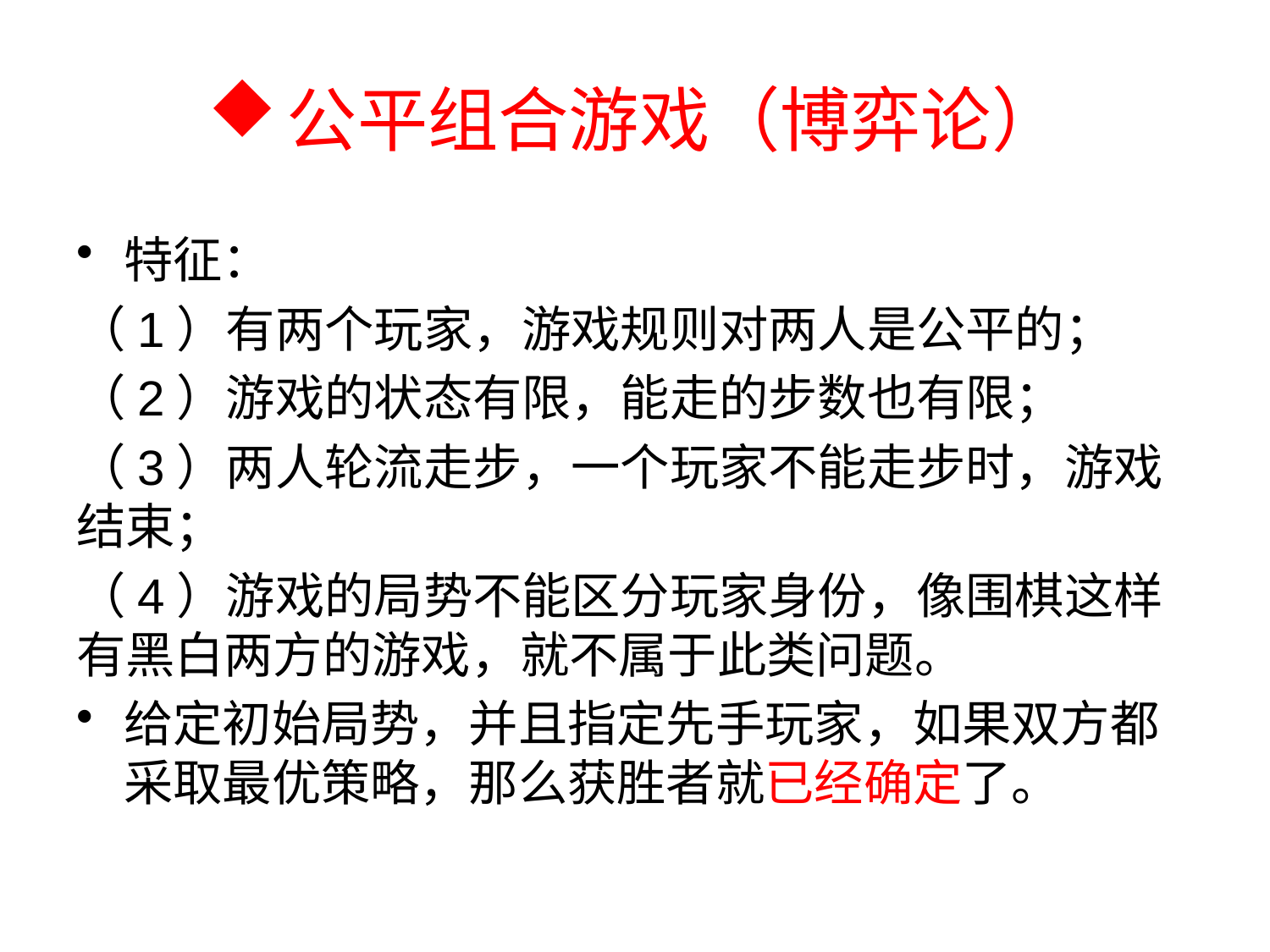

# 公平组合游戏（博弈论）
特征：
（1）有两个玩家，游戏规则对两人是公平的；
（2）游戏的状态有限，能走的步数也有限；
（3）两人轮流走步，一个玩家不能走步时，游戏结束；
（4）游戏的局势不能区分玩家身份，像围棋这样有黑白两方的游戏，就不属于此类问题。
给定初始局势，并且指定先手玩家，如果双方都采取最优策略，那么获胜者就已经确定了。